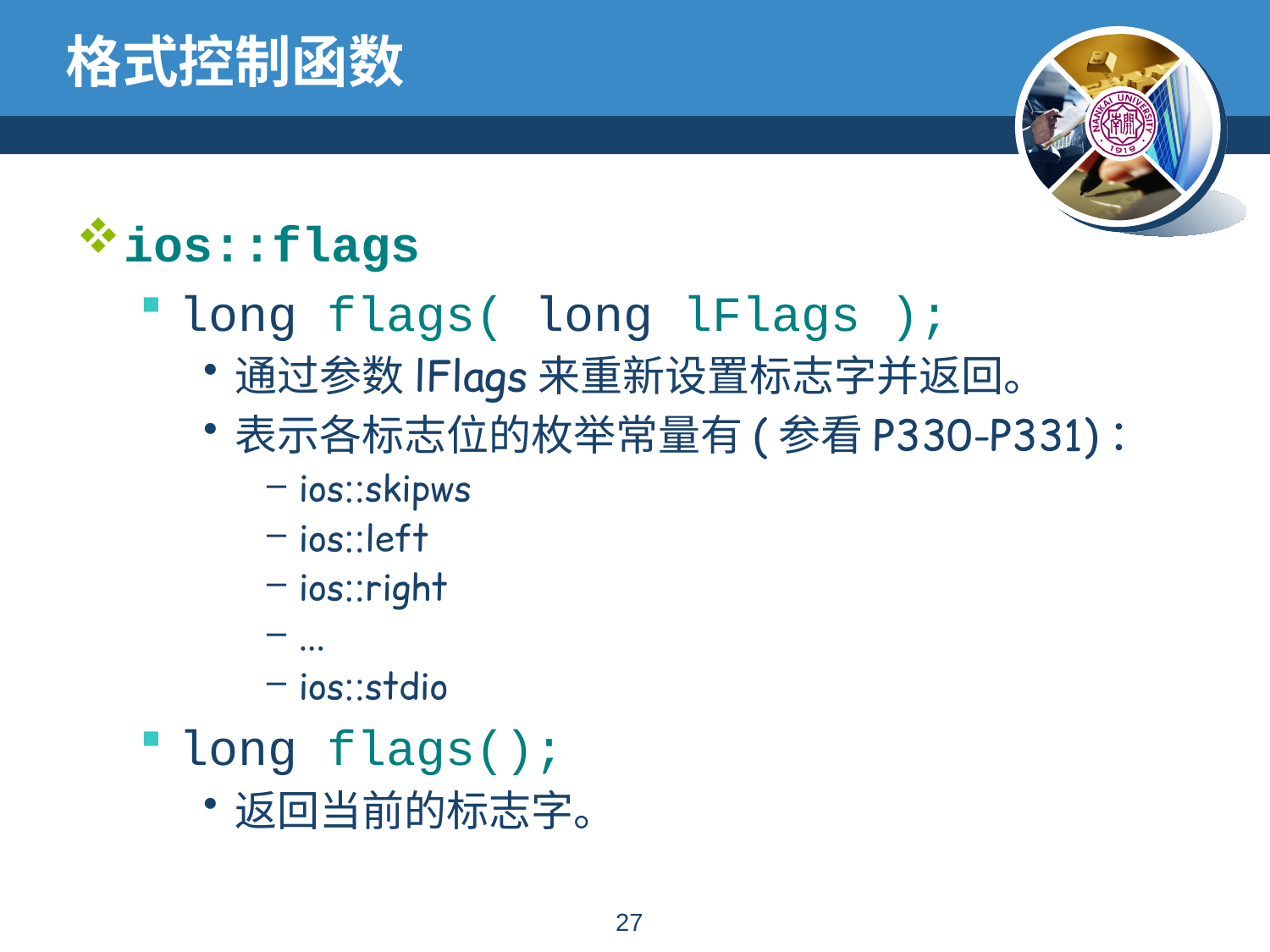

# 格式控制函数
ios::flags
long flags( long lFlags );
通过参数lFlags来重新设置标志字并返回。
表示各标志位的枚举常量有(参看P330-P331)：
ios::skipws
ios::left
ios::right
...
ios::stdio
long flags();
返回当前的标志字。
27